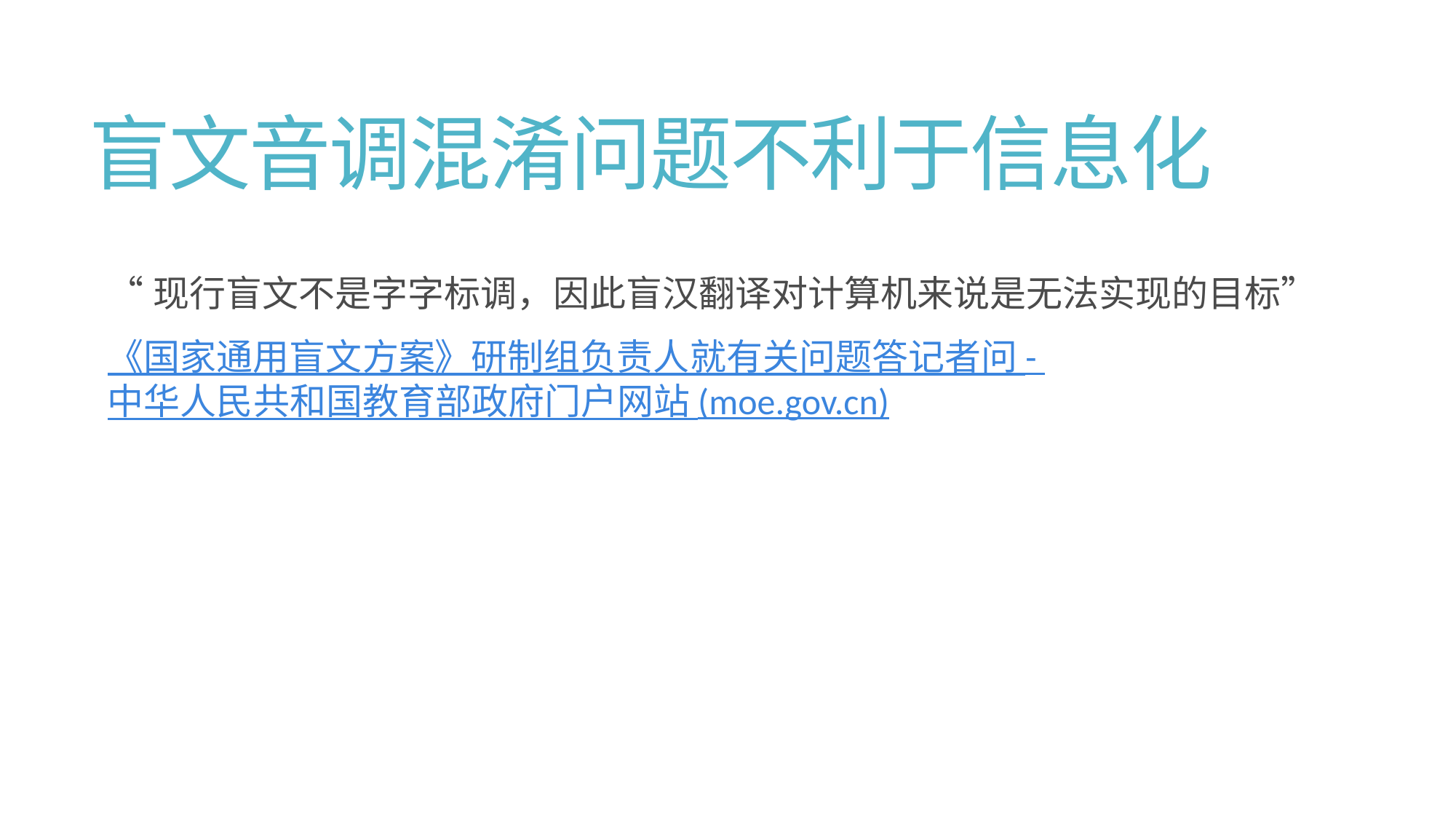

# 盲文音调混淆问题不利于信息化
“现行盲文不是字字标调，因此盲汉翻译对计算机来说是无法实现的目标”
《国家通用盲文方案》研制组负责人就有关问题答记者问 - 中华人民共和国教育部政府门户网站 (moe.gov.cn)